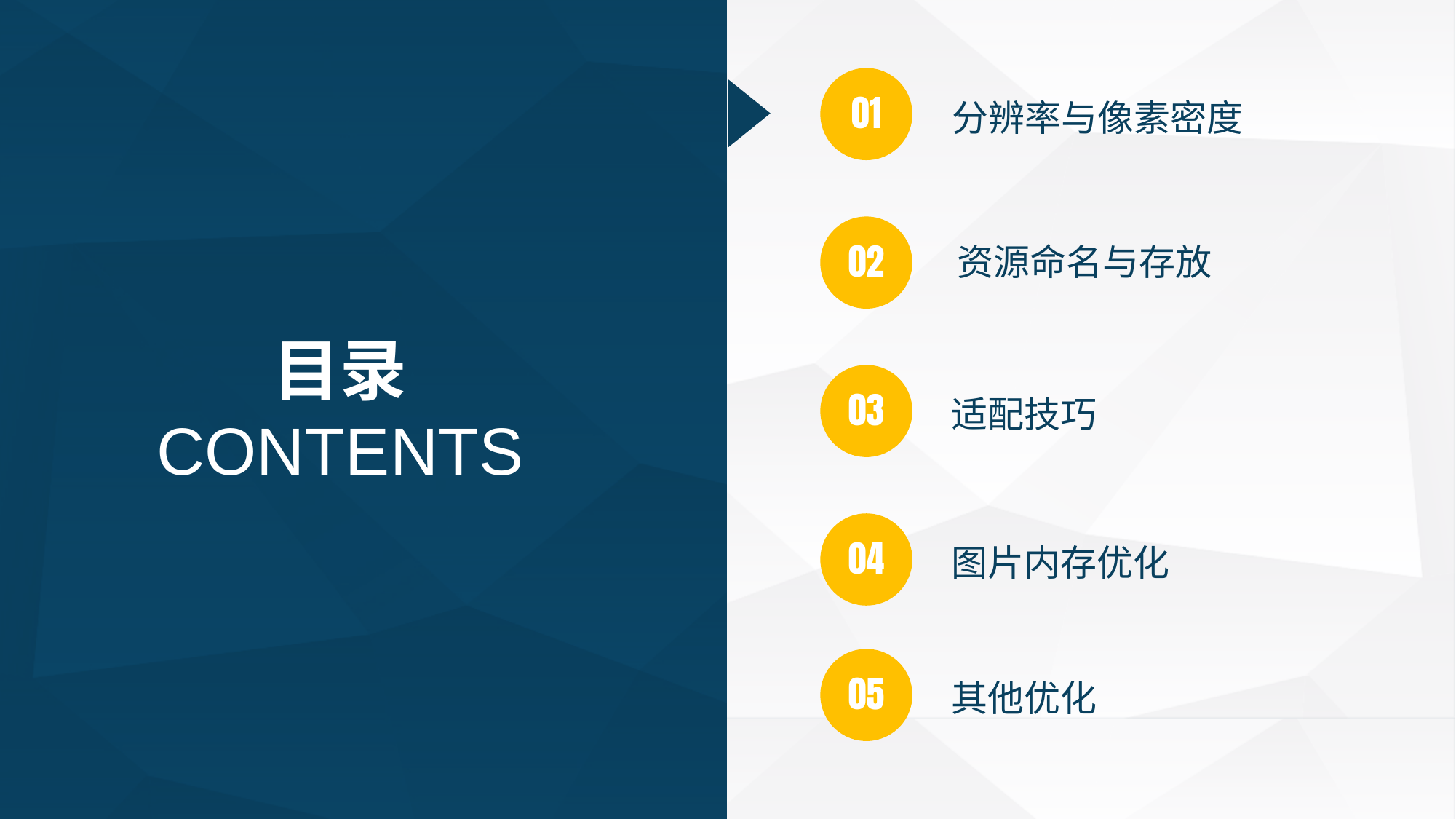

01
分辨率与像素密度

02

资源命名与存放
目录
CONTENTS
03
适配技巧
04
图片内存优化
05
其他优化